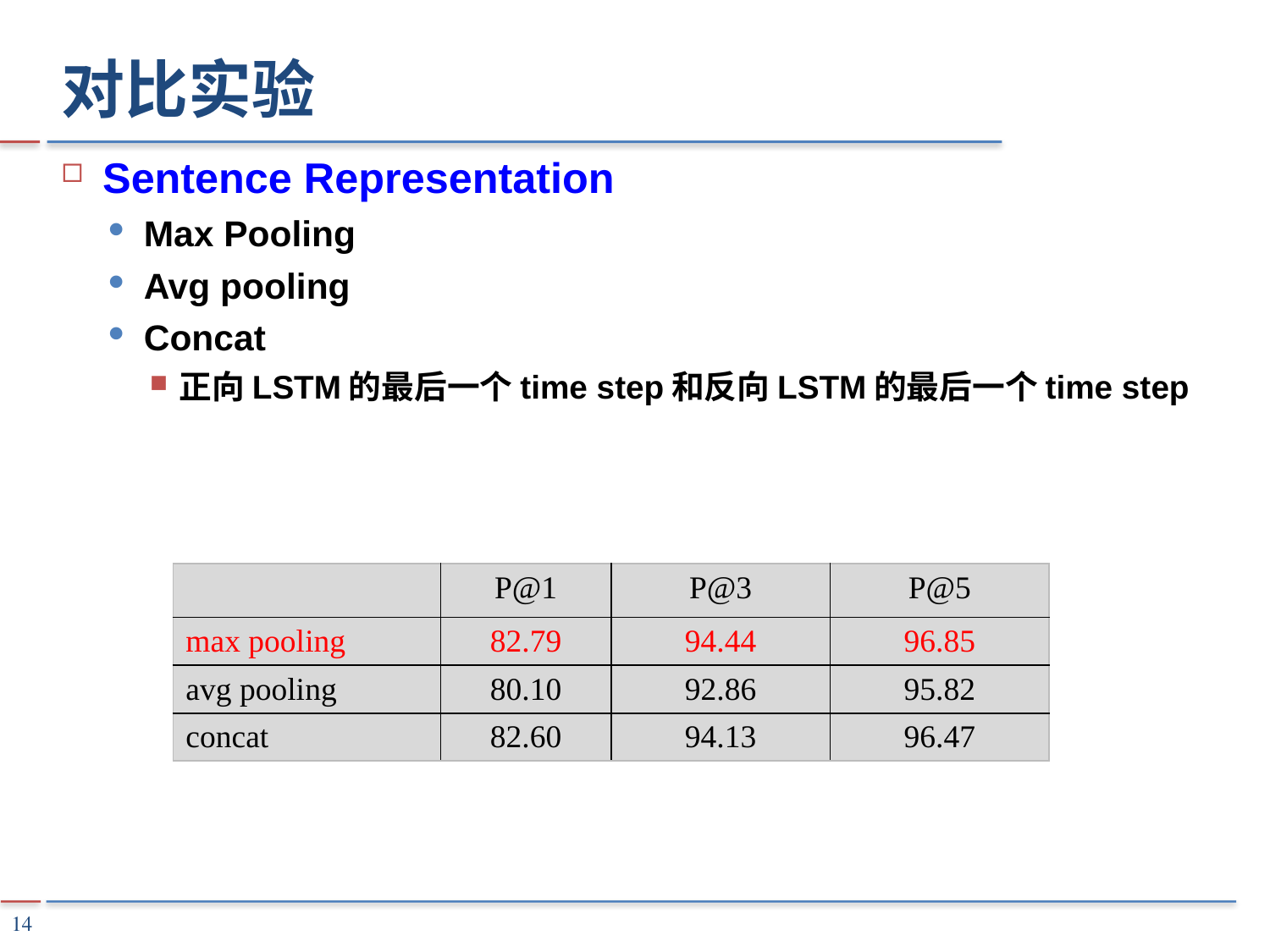

# 对比实验

Sentence Representation
Max Pooling
Avg pooling
Concat
正向LSTM的最后一个time step和反向LSTM的最后一个time step

|  | P@1 | P@3 | P@5 |
| --- | --- | --- | --- |
| max pooling | 82.79 | 94.44 | 96.85 |
| avg pooling | 80.10 | 92.86 | 95.82 |
| concat | 82.60 | 94.13 | 96.47 |
14